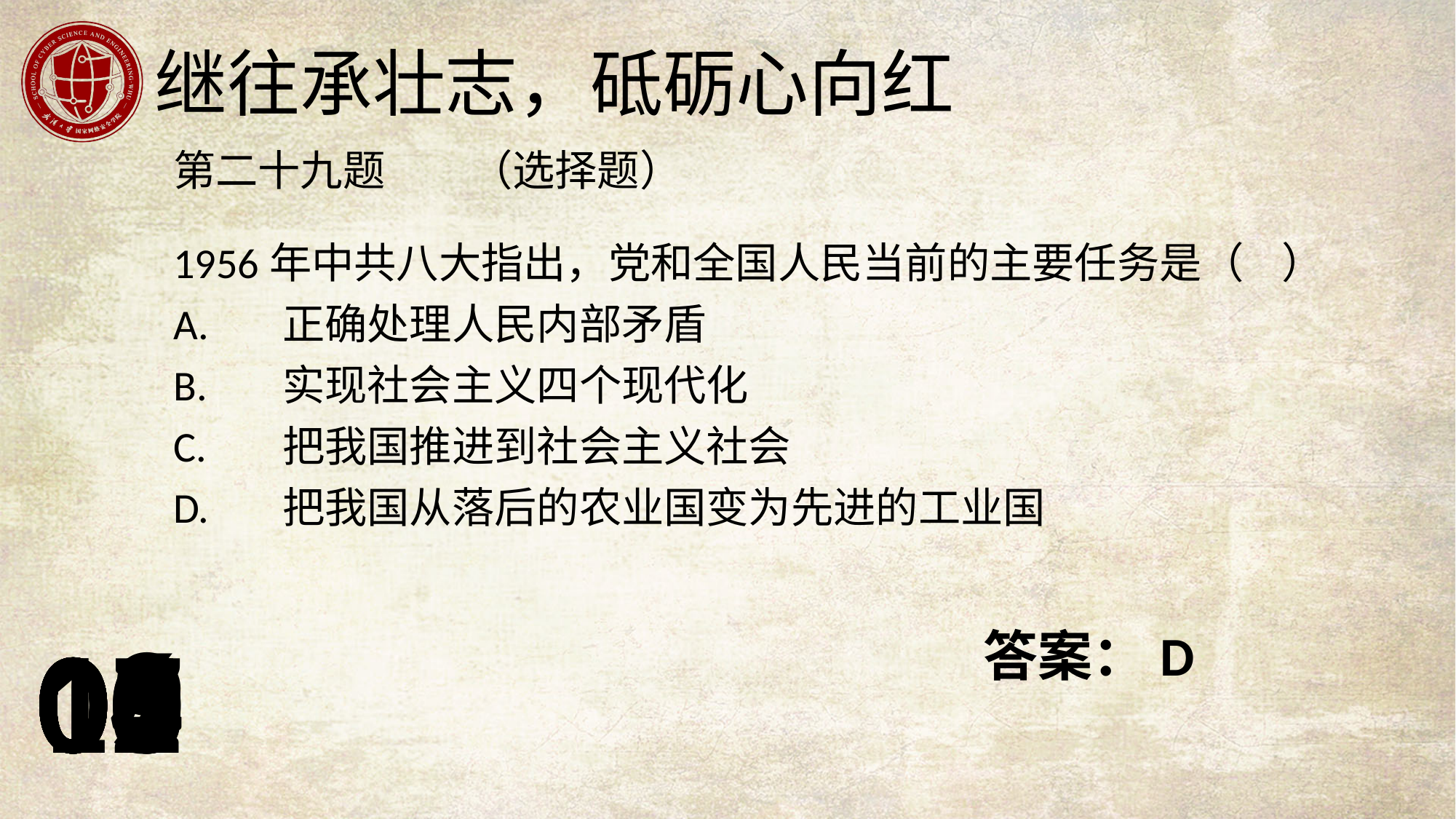

第二十九题         （选择题）
1956年中共八大指出，党和全国人民当前的主要任务是（    ）
A.	正确处理人民内部矛盾
B.	实现社会主义四个现代化
C.	把我国推进到社会主义社会
D.	把我国从落后的农业国变为先进的工业国
答案：D